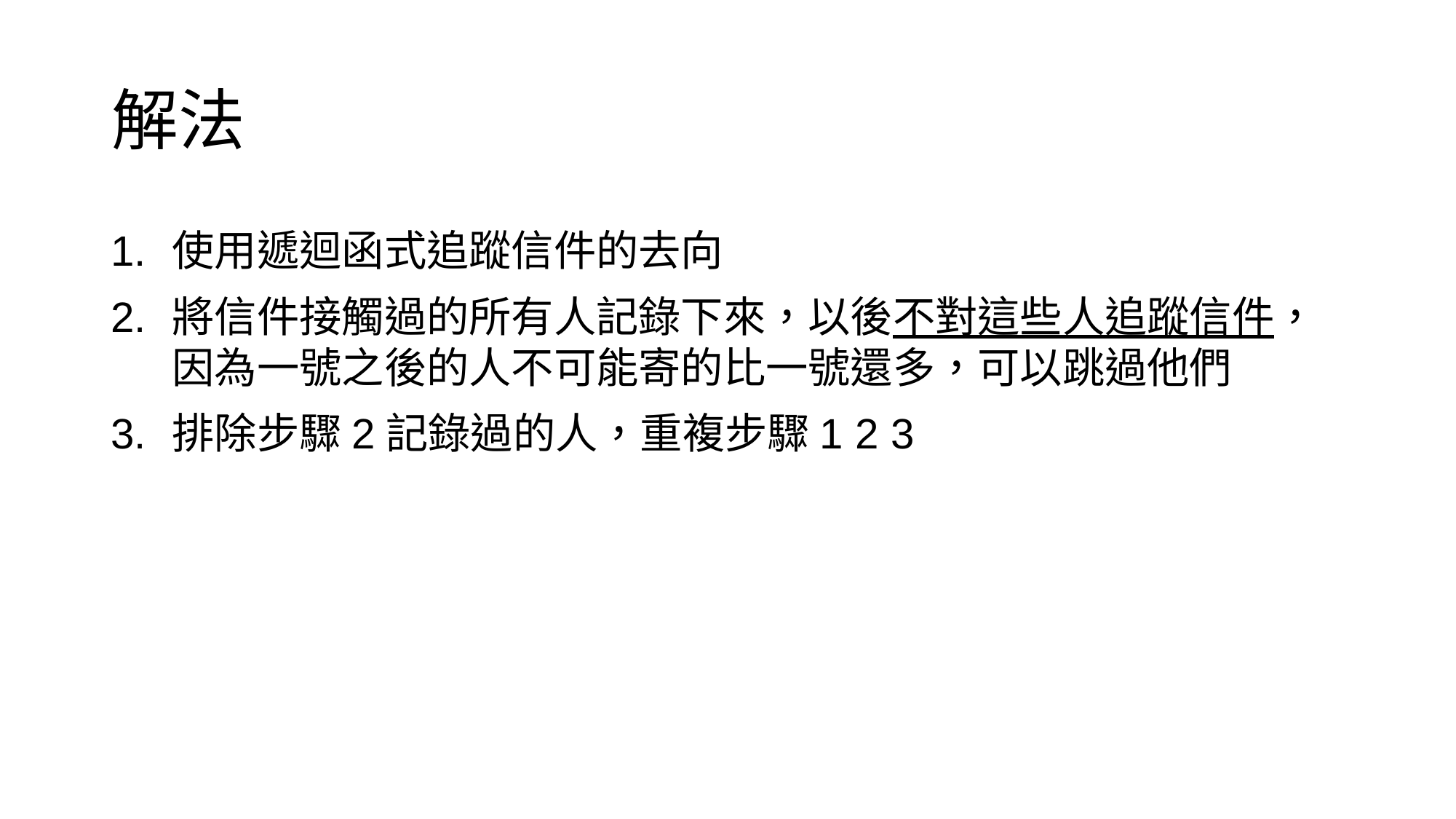

# 解法
使用遞迴函式追蹤信件的去向
將信件接觸過的所有人記錄下來，以後不對這些人追蹤信件，因為一號之後的人不可能寄的比一號還多，可以跳過他們
排除步驟2記錄過的人，重複步驟1 2 3